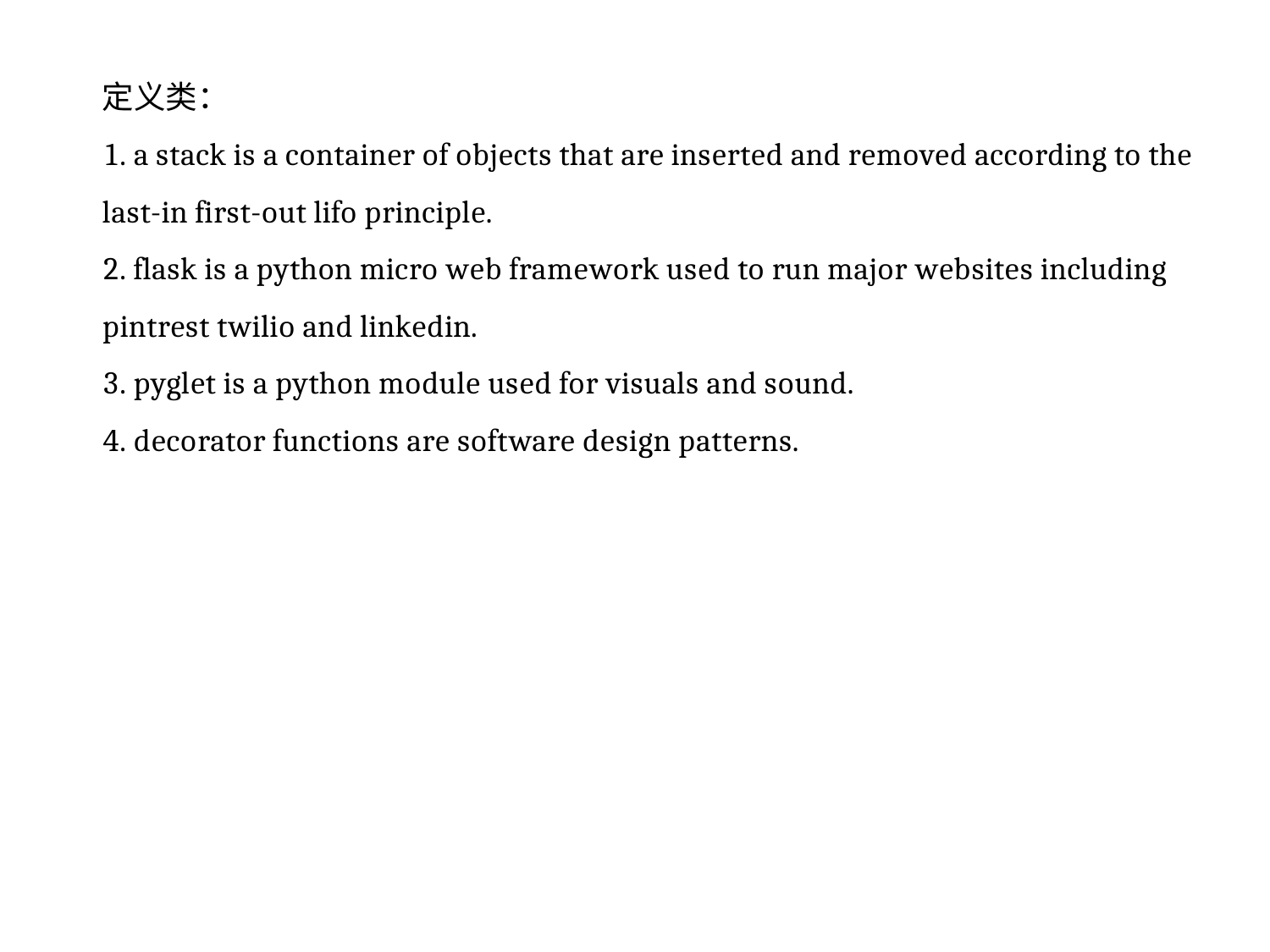

定义类：
1. a stack is a container of objects that are inserted and removed according to the last-in first-out lifo principle.
2. flask is a python micro web framework used to run major websites including pintrest twilio and linkedin.
3. pyglet is a python module used for visuals and sound.
4. decorator functions are software design patterns.